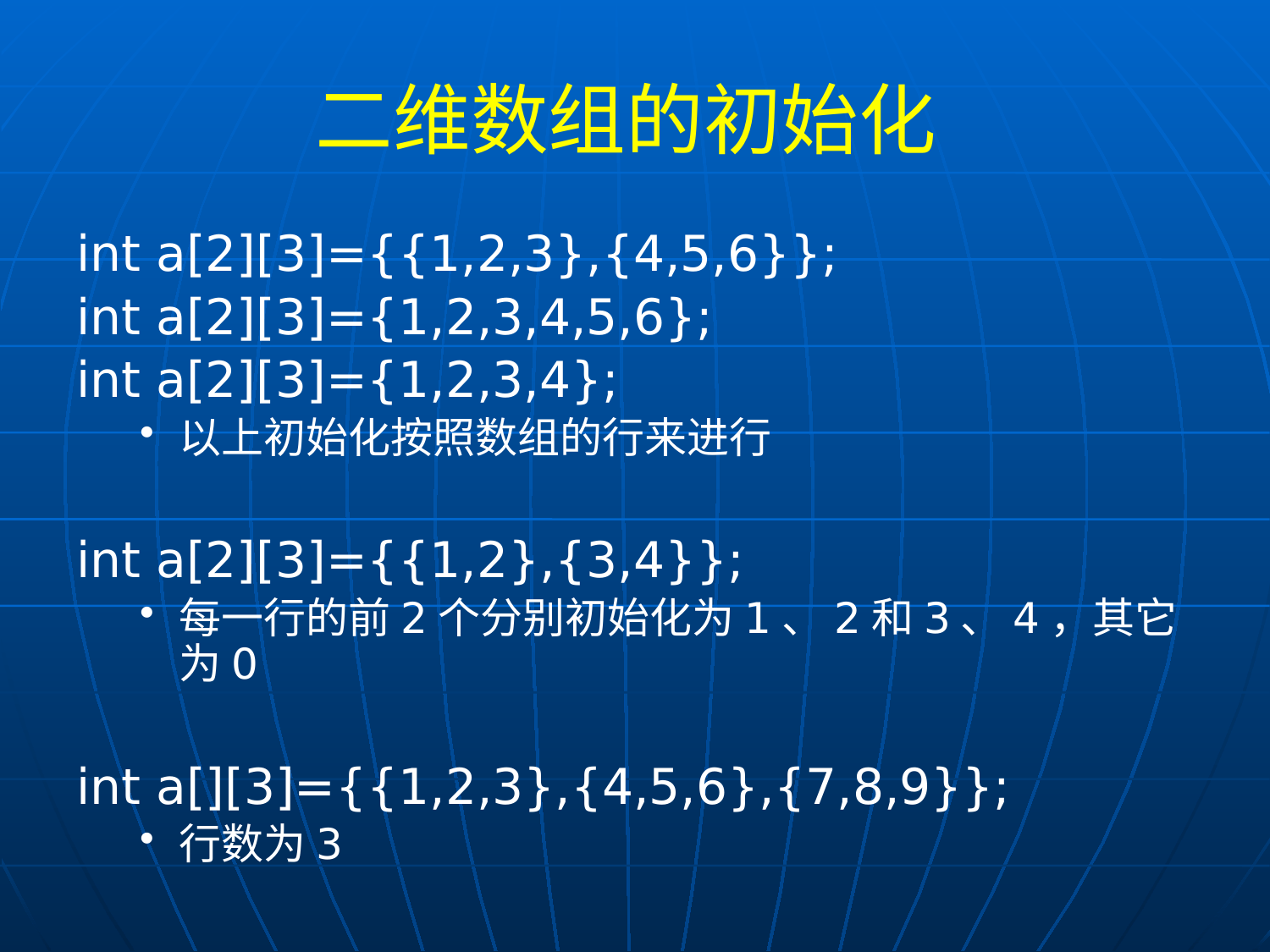

# 二维数组的初始化
int a[2][3]={{1,2,3},{4,5,6}};
int a[2][3]={1,2,3,4,5,6};
int a[2][3]={1,2,3,4};
以上初始化按照数组的行来进行

int a[2][3]={{1,2},{3,4}};
每一行的前2个分别初始化为1、2和3、4，其它为0

int a[][3]={{1,2,3},{4,5,6},{7,8,9}};
行数为3